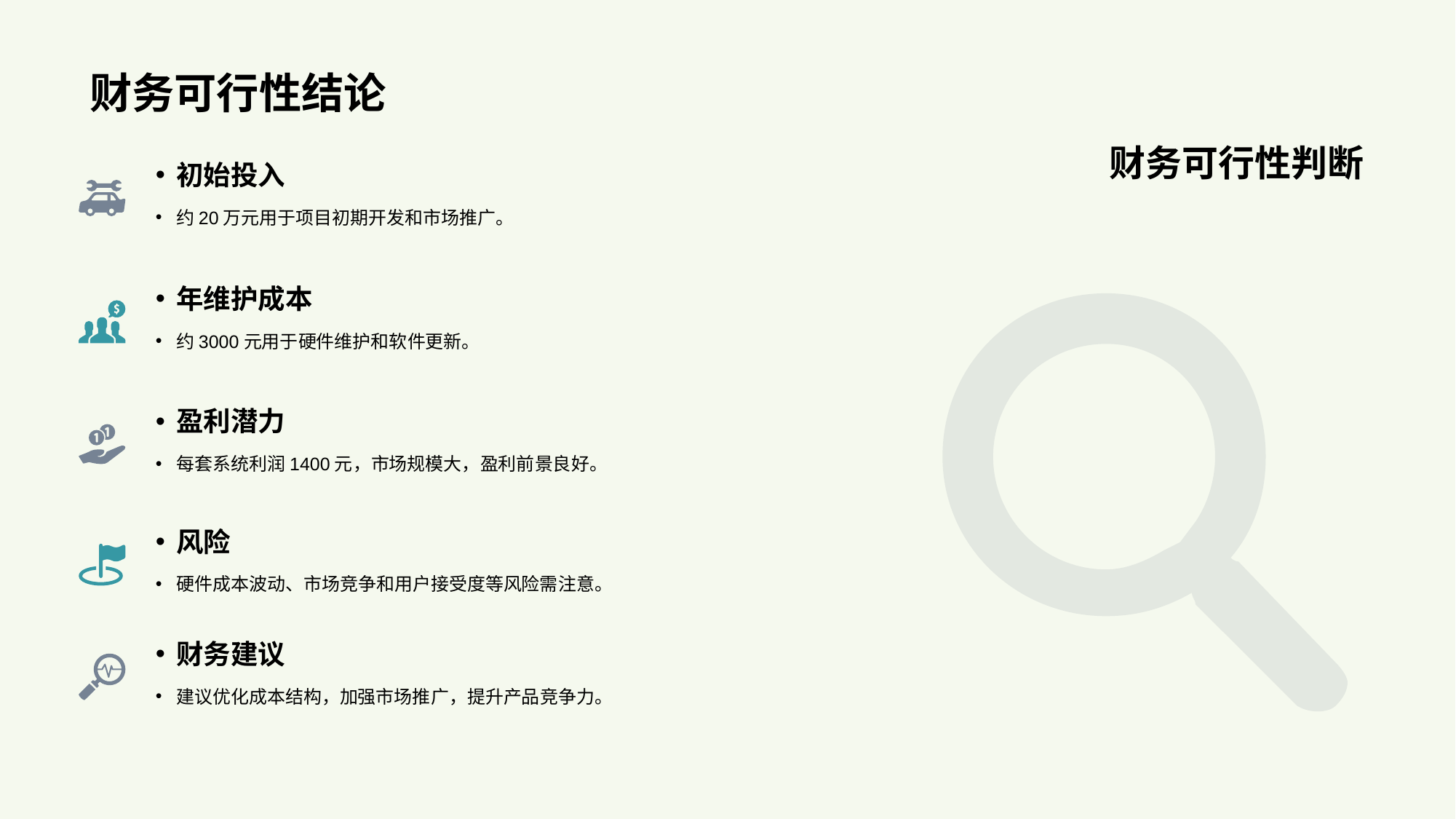

# 财务可行性结论
财务可行性判断
初始投入

约20万元用于项目初期开发和市场推广。
年维护成本

约3000元用于硬件维护和软件更新。

盈利潜力

每套系统利润1400元，市场规模大，盈利前景良好。
风险

硬件成本波动、市场竞争和用户接受度等风险需注意。
财务建议

建议优化成本结构，加强市场推广，提升产品竞争力。